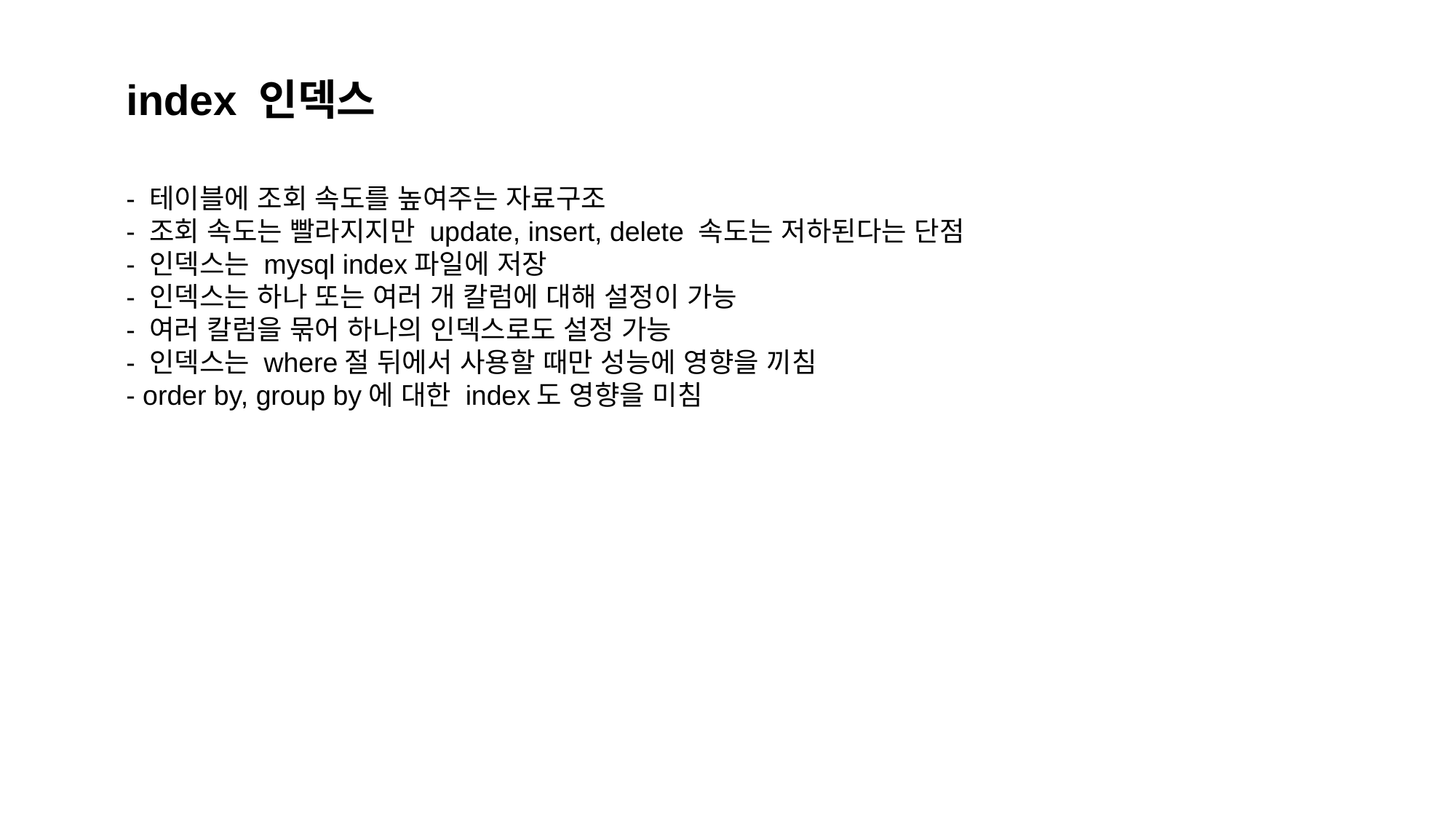

index 인덱스
- 테이블에 조회 속도를 높여주는 자료구조
- 조회 속도는 빨라지지만 update, insert, delete 속도는 저하된다는 단점
- 인덱스는 mysql index파일에 저장
- 인덱스는 하나 또는 여러 개 칼럼에 대해 설정이 가능
- 여러 칼럼을 묶어 하나의 인덱스로도 설정 가능
- 인덱스는 where절 뒤에서 사용할 때만 성능에 영향을 끼침
- order by, group by에 대한 index도 영향을 미침